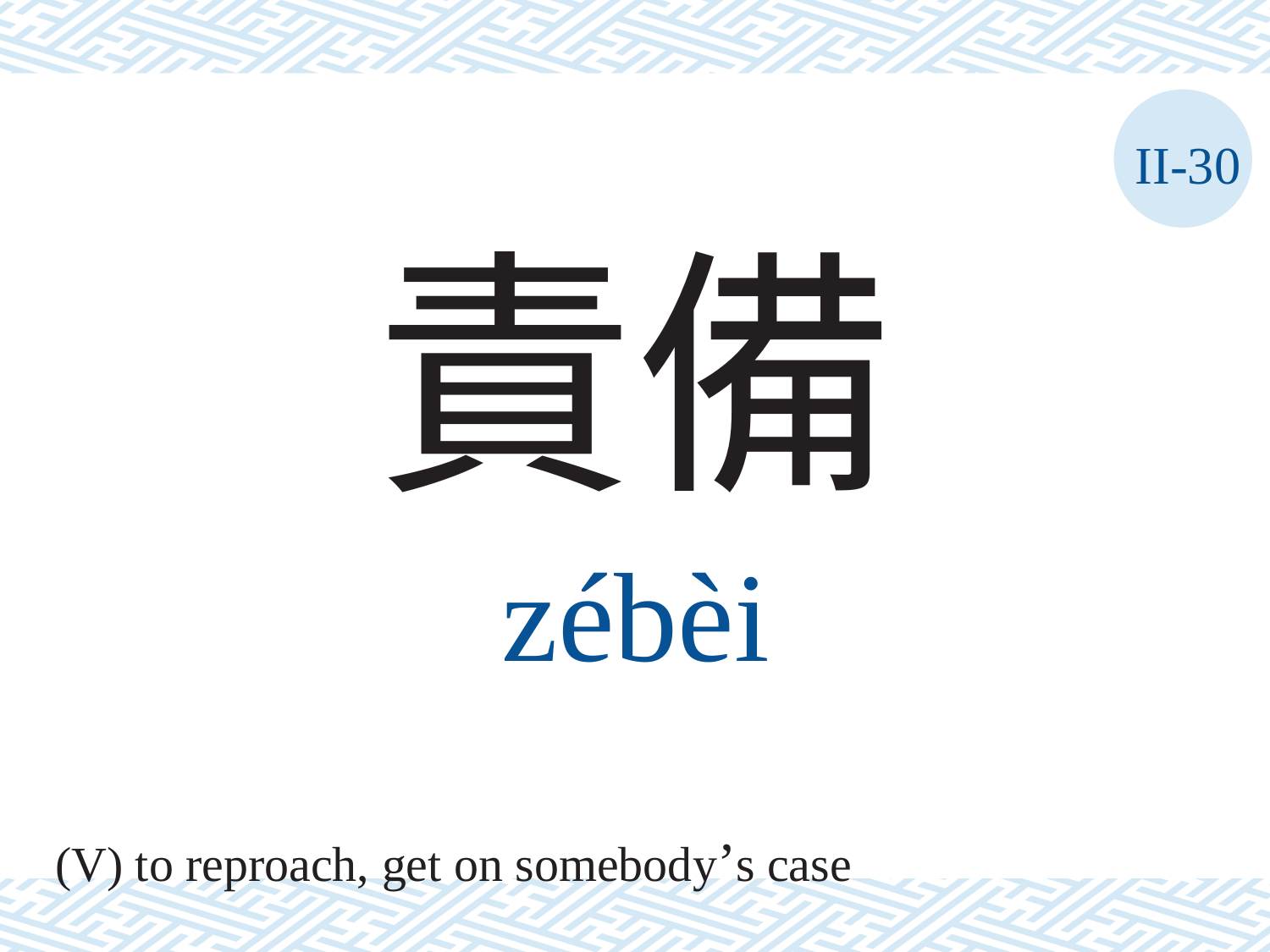

II-30
責備
zébèi
(V) to reproach, get on somebody’s case